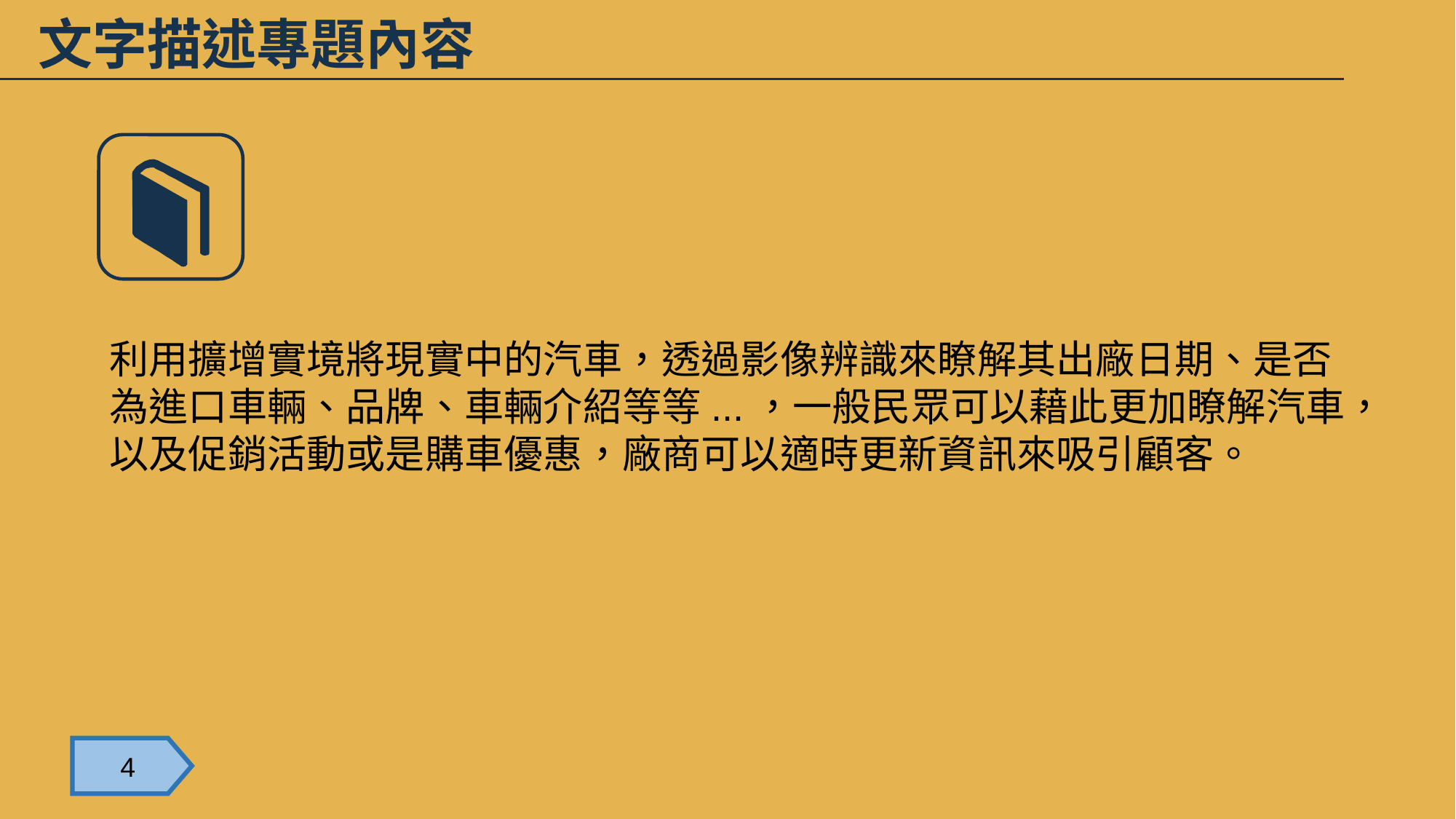

文字描述專題內容

利用擴增實境將現實中的汽車，透過影像辨識來瞭解其出廠日期、是否為進口車輛、品牌、車輛介紹等等...，一般民眾可以藉此更加瞭解汽車，以及促銷活動或是購車優惠，廠商可以適時更新資訊來吸引顧客。
  4